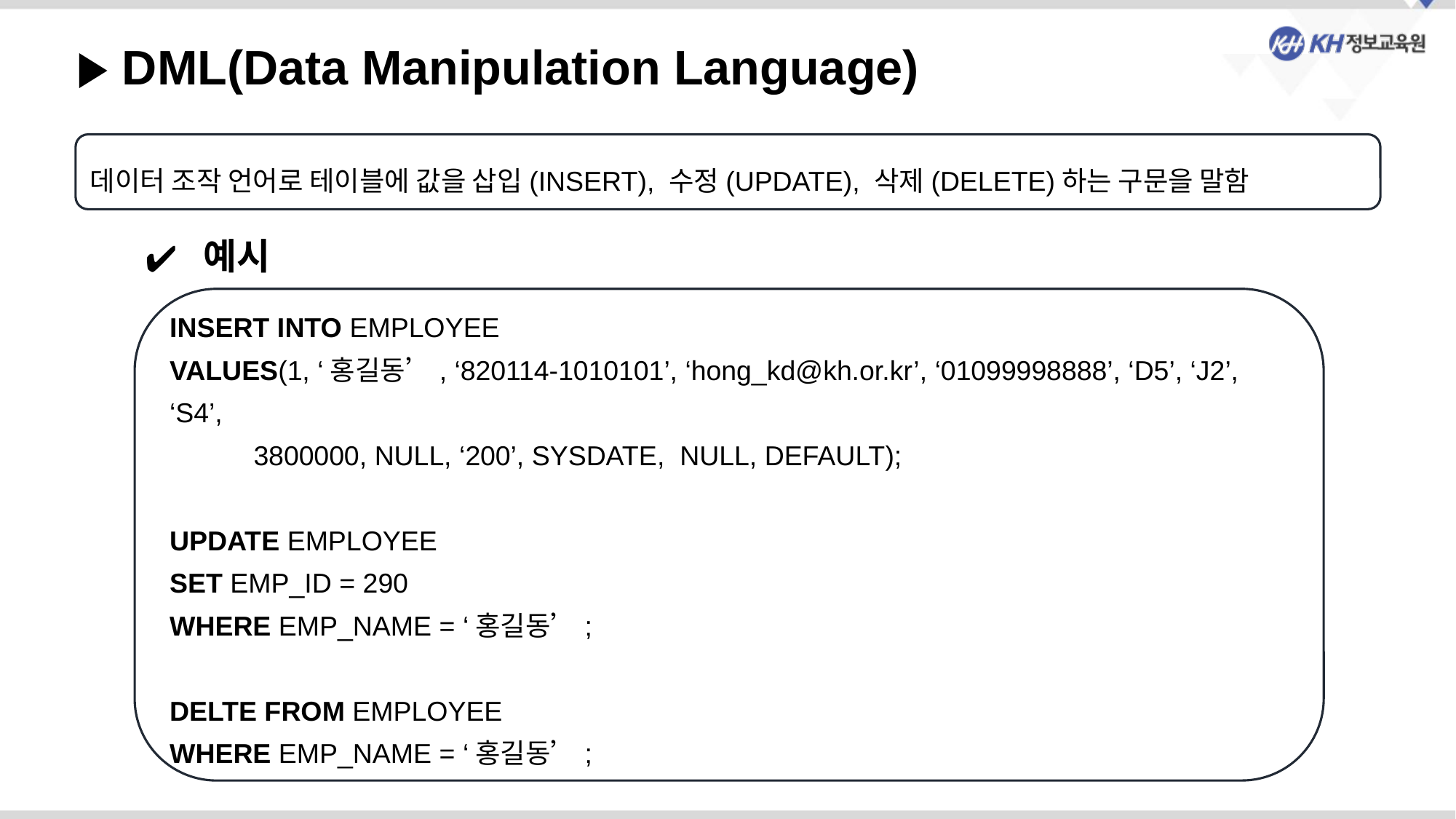

▶ DML(Data Manipulation Language)
데이터 조작 언어로 테이블에 값을 삽입(INSERT), 수정(UPDATE), 삭제(DELETE)하는 구문을 말함
 예시
INSERT INTO EMPLOYEE
VALUES(1, ‘홍길동’, ‘820114-1010101’, ‘hong_kd@kh.or.kr’, ‘01099998888’, ‘D5’, ‘J2’, ‘S4’,
           3800000, NULL, ‘200’, SYSDATE,  NULL, DEFAULT);

UPDATE EMPLOYEE
SET EMP_ID = 290
WHERE EMP_NAME = ‘홍길동’;

DELTE FROM EMPLOYEE
WHERE EMP_NAME = ‘홍길동’;